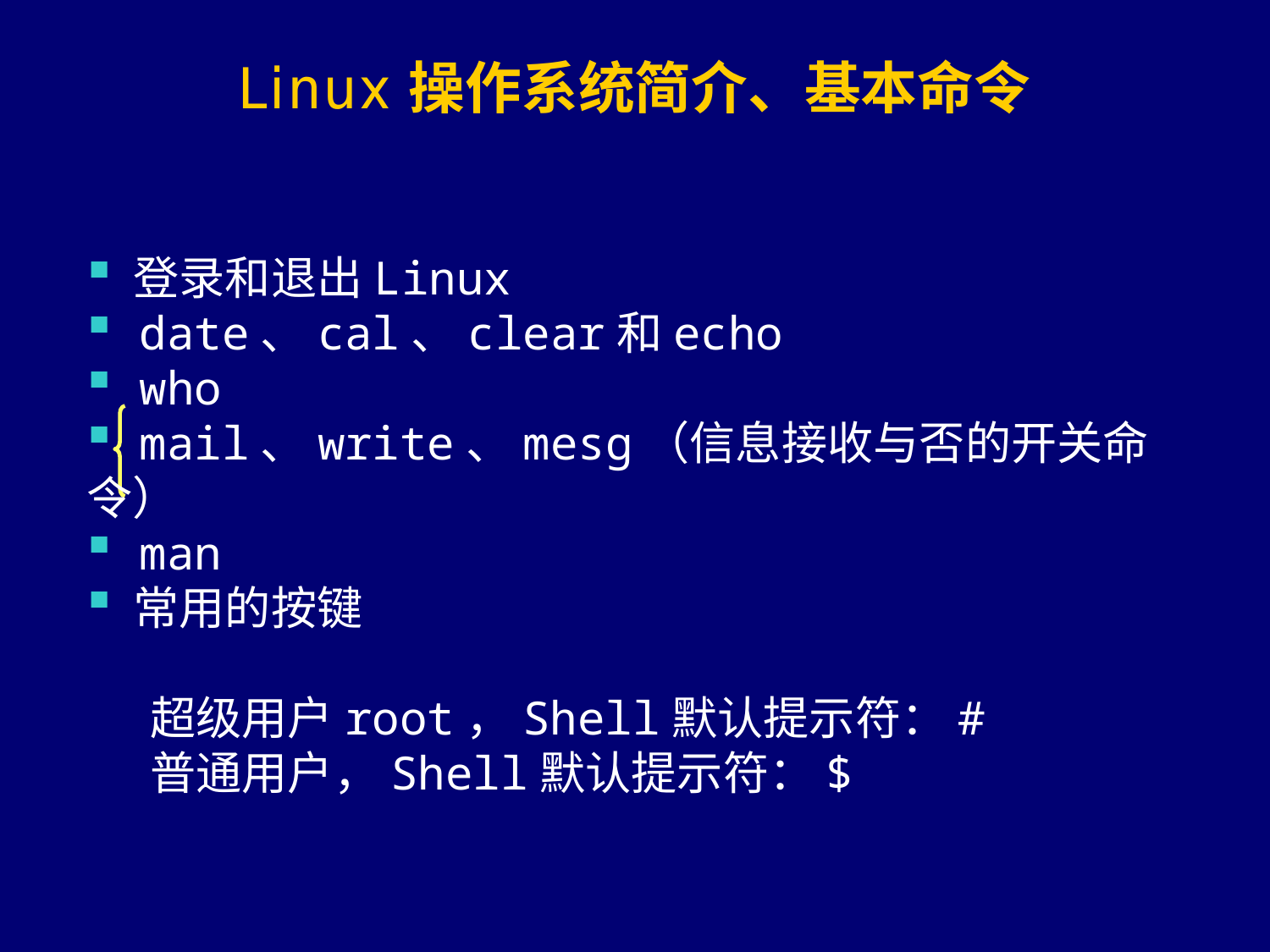

# Linux操作系统简介、基本命令
 登录和退出Linux
 date、cal、clear和echo
 who
 mail、write、mesg（信息接收与否的开关命令）
 man
 常用的按键

超级用户root，Shell默认提示符：#
普通用户，Shell默认提示符：$

5